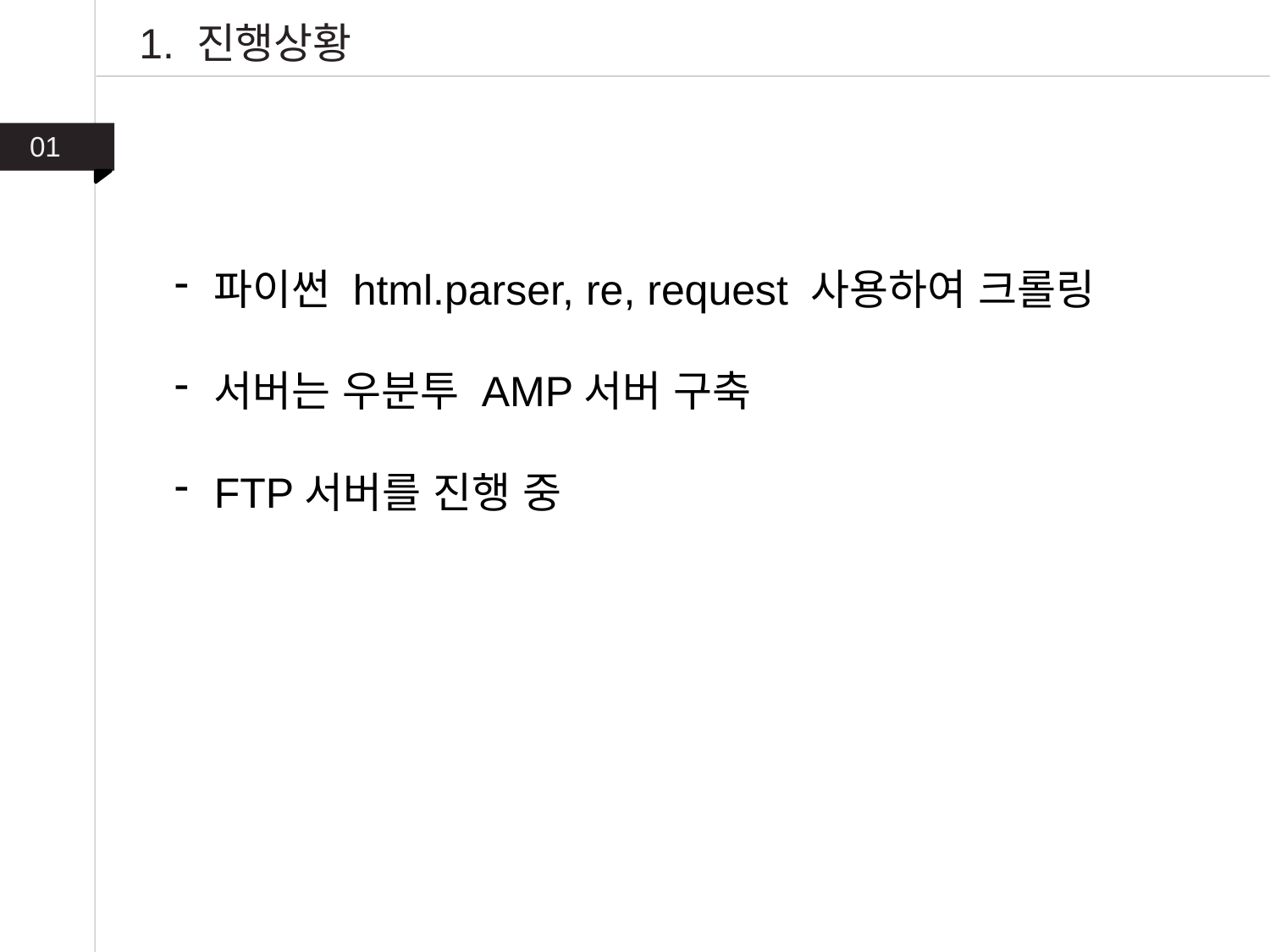

1. 진행상황
01

파이썬 html.parser, re, request 사용하여 크롤링
서버는 우분투 AMP서버 구축
FTP서버를 진행 중